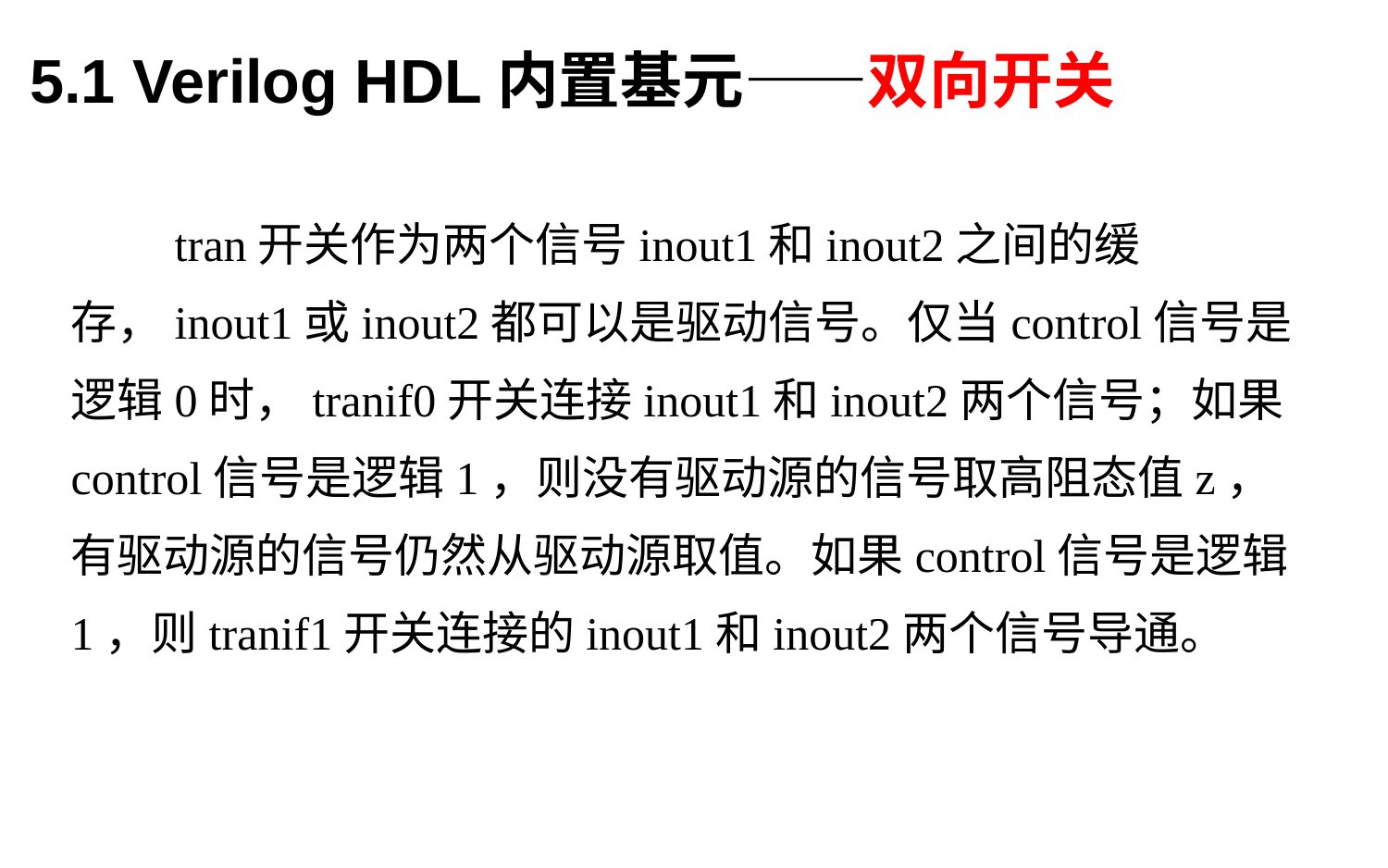

5.1 Verilog HDL内置基元——双向开关
# tran开关作为两个信号inout1和inout2之间的缓存，inout1或inout2都可以是驱动信号。仅当control信号是逻辑0时，tranif0开关连接inout1和inout2两个信号；如果control信号是逻辑1，则没有驱动源的信号取高阻态值z，有驱动源的信号仍然从驱动源取值。如果control信号是逻辑1，则tranif1开关连接的inout1和inout2两个信号导通。